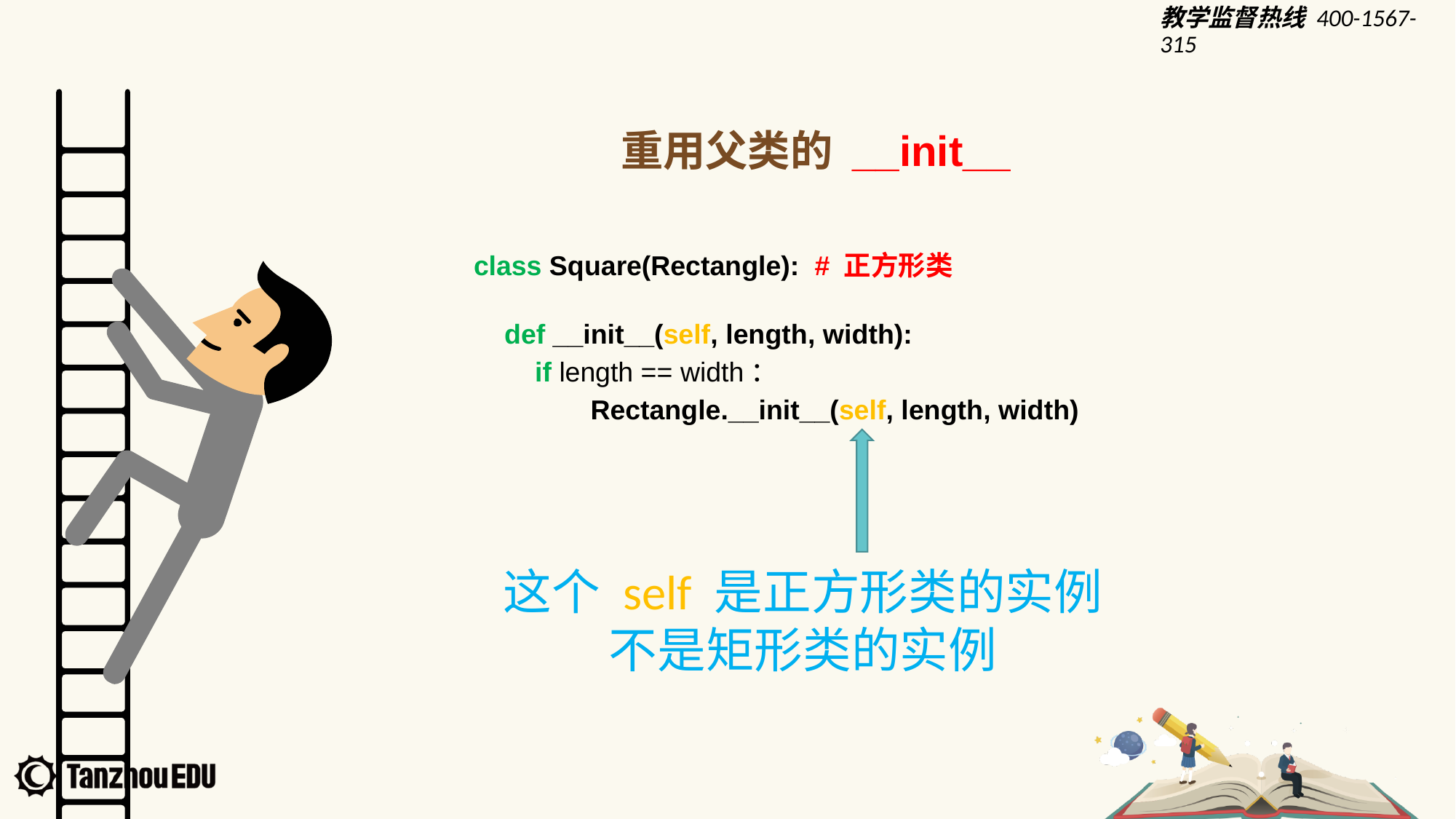

重用父类的 __init__
class Square(Rectangle):  # 正方形类

    def __init__(self, length, width):
        if length == width：
        	 Rectangle.__init__(self, length, width)

这个 self 是正方形类的实例
不是矩形类的实例